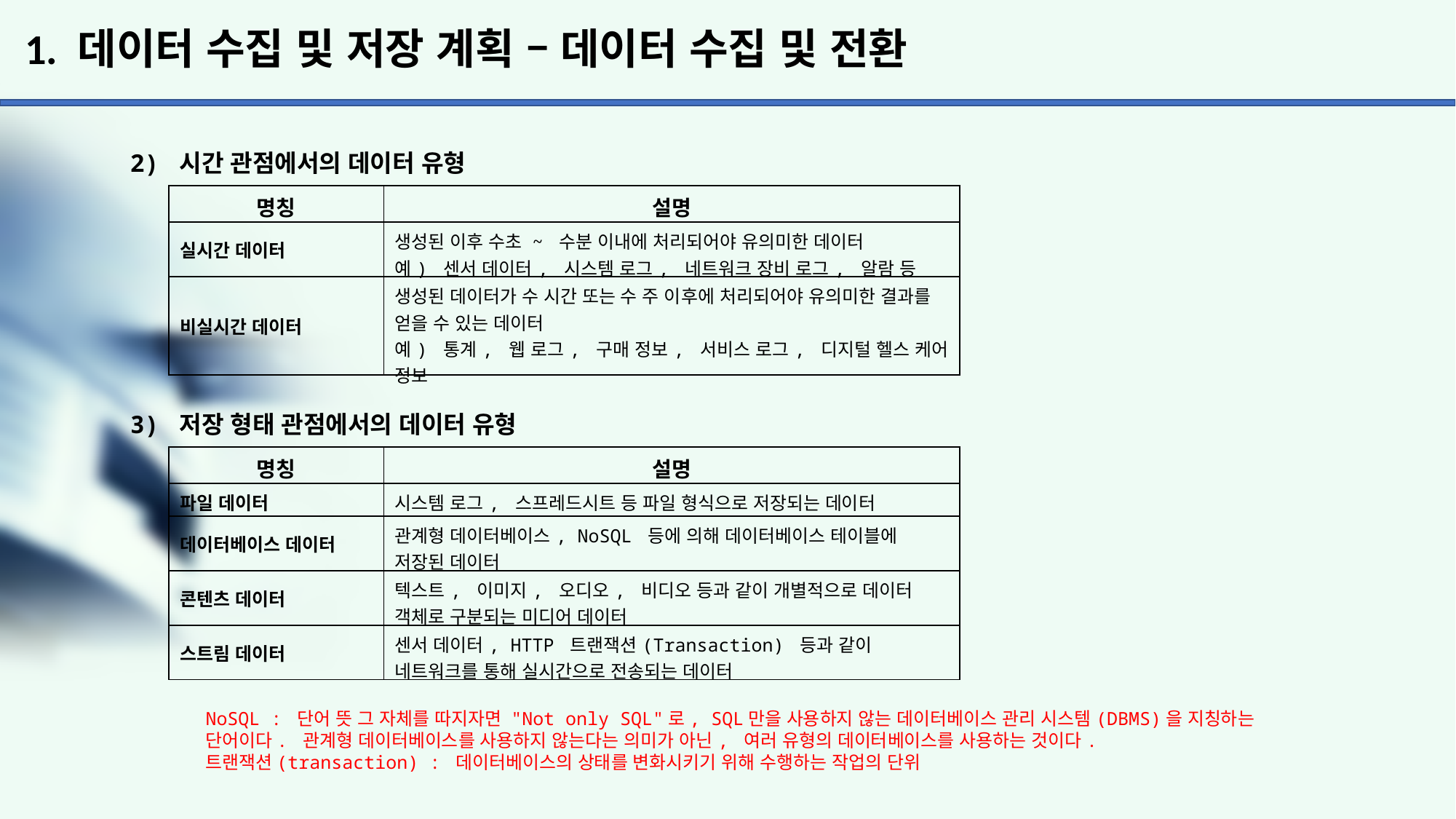

# 1. 데이터 수집 및 저장 계획 – 데이터 수집 및 전환
2) 시간 관점에서의 데이터 유형

3) 저장 형태 관점에서의 데이터 유형
| 명칭 | 설명 |
| --- | --- |
| 실시간 데이터 | 생성된 이후 수초 ~ 수분 이내에 처리되어야 유의미한 데이터 예) 센서 데이터, 시스템 로그, 네트워크 장비 로그, 알람 등 |
| 비실시간 데이터 | 생성된 데이터가 수 시간 또는 수 주 이후에 처리되어야 유의미한 결과를 얻을 수 있는 데이터 예) 통계, 웹 로그, 구매 정보, 서비스 로그, 디지털 헬스 케어 정보 |
| 명칭 | 설명 |
| --- | --- |
| 파일 데이터 | 시스템 로그, 스프레드시트 등 파일 형식으로 저장되는 데이터 |
| 데이터베이스 데이터 | 관계형 데이터베이스, NoSQL 등에 의해 데이터베이스 테이블에 저장된 데이터 |
| 콘텐츠 데이터 | 텍스트, 이미지, 오디오, 비디오 등과 같이 개별적으로 데이터 객체로 구분되는 미디어 데이터 |
| 스트림 데이터 | 센서 데이터, HTTP 트랜잭션(Transaction) 등과 같이 네트워크를 통해 실시간으로 전송되는 데이터 |
NoSQL : 단어 뜻 그 자체를 따지자면 "Not only SQL"로, SQL만을 사용하지 않는 데이터베이스 관리 시스템(DBMS)을 지칭하는 단어이다. 관계형 데이터베이스를 사용하지 않는다는 의미가 아닌, 여러 유형의 데이터베이스를 사용하는 것이다.
트랜잭션(transaction) : 데이터베이스의 상태를 변화시키기 위해 수행하는 작업의 단위